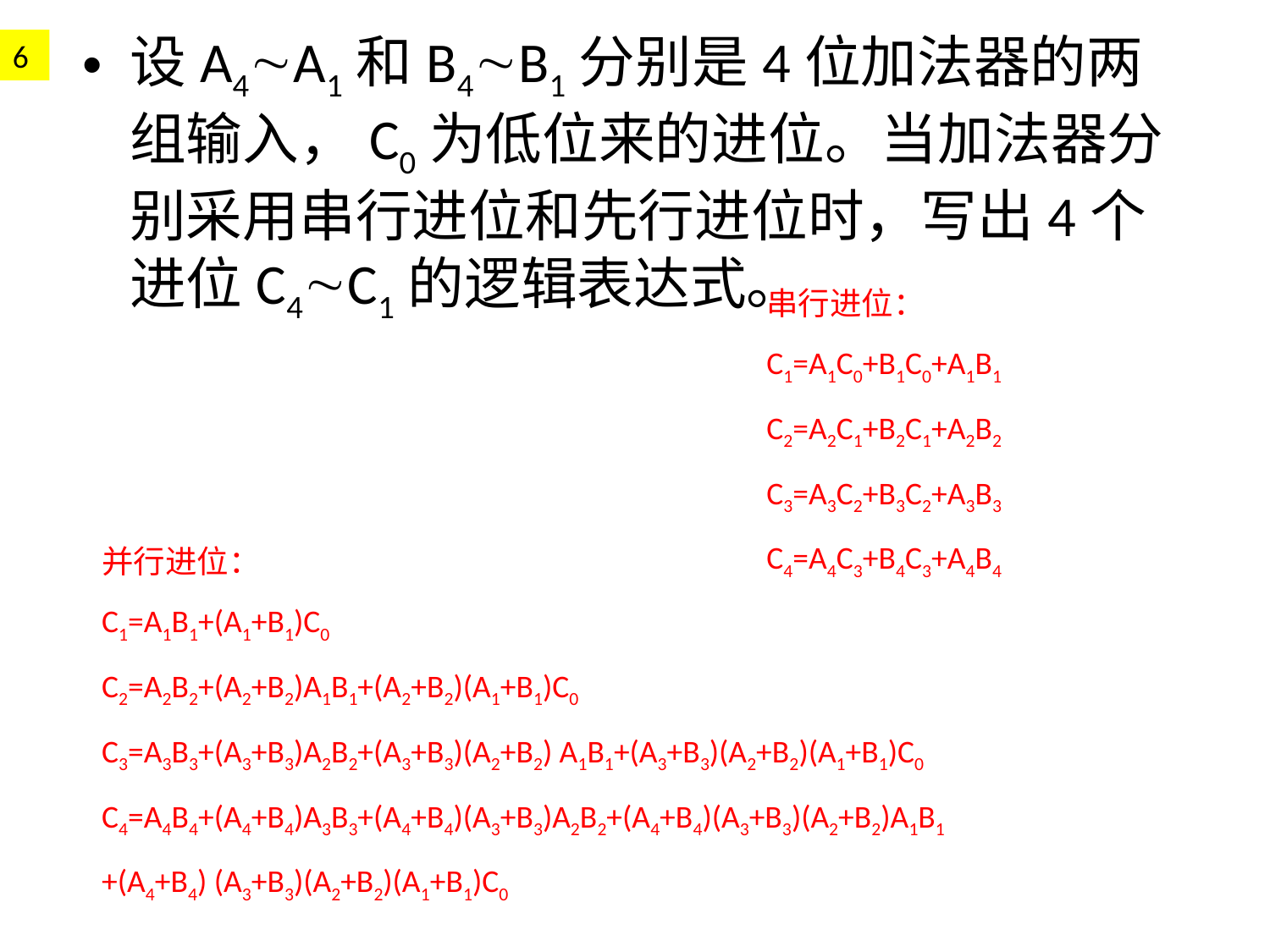

设A4∼A1和B4∼B1分别是4位加法器的两组输入，C0为低位来的进位。当加法器分别采用串行进位和先行进位时，写出4个进位C4∼C1的逻辑表达式。

6
串行进位：
C1=A1C0+B1C0+A1B1
C2=A2C1+B2C1+A2B2
C3=A3C2+B3C2+A3B3
C4=A4C3+B4C3+A4B4
并行进位：
C1=A1B1+(A1+B1)C0
C2=A2B2+(A2+B2)A1B1+(A2+B2)(A1+B1)C0
C3=A3B3+(A3+B3)A2B2+(A3+B3)(A2+B2) A1B1+(A3+B3)(A2+B2)(A1+B1)C0
C4=A4B4+(A4+B4)A3B3+(A4+B4)(A3+B3)A2B2+(A4+B4)(A3+B3)(A2+B2)A1B1
+(A4+B4) (A3+B3)(A2+B2)(A1+B1)C0